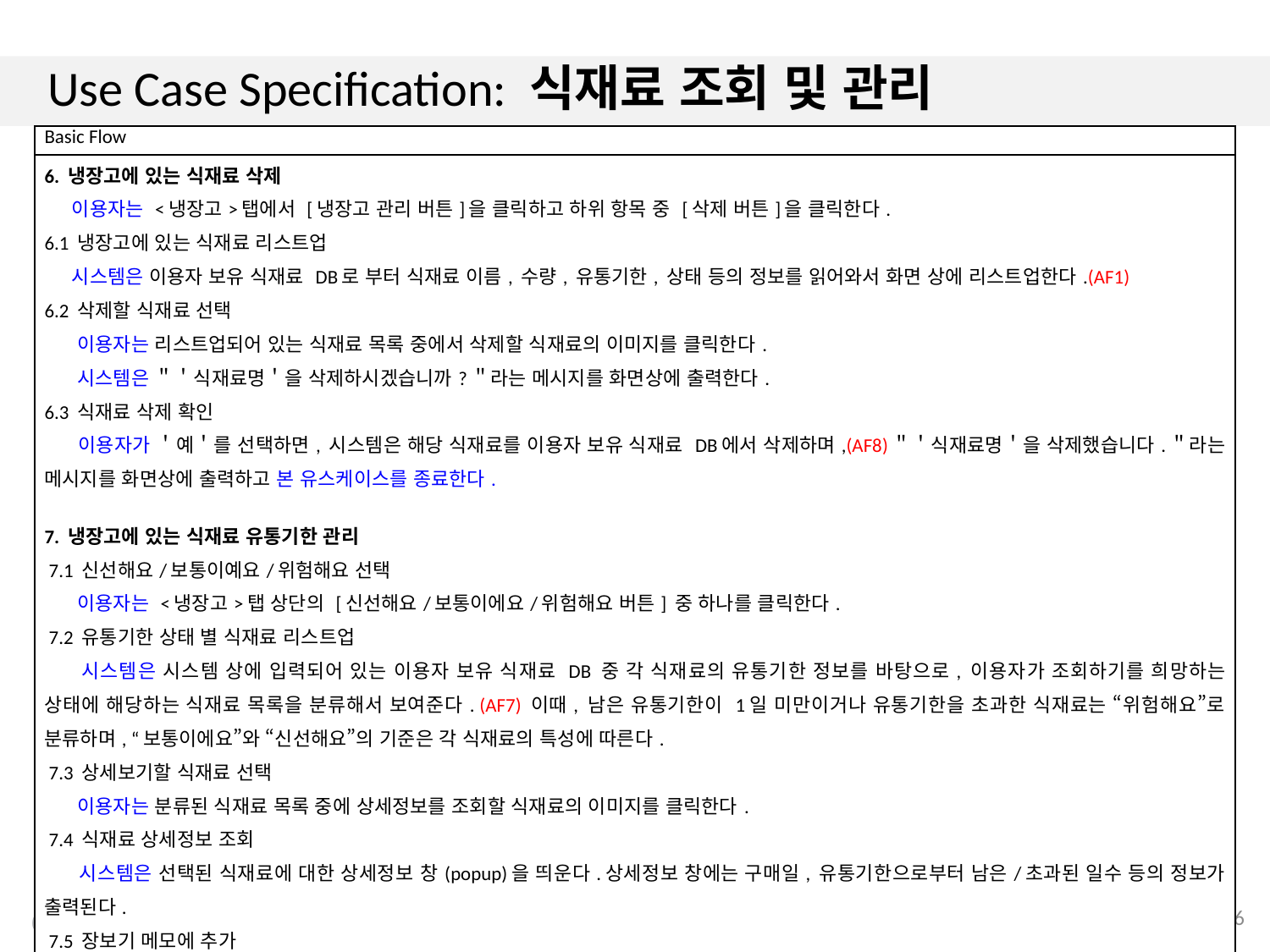

# Use Case Specification: 식재료 조회 및 관리
| Basic Flowc Flow |
| --- |
| 6. 냉장고에 있는 식재료 삭제 이용자는 <냉장고>탭에서 [냉장고 관리 버튼]을 클릭하고 하위 항목 중 [삭제 버튼]을 클릭한다. 6.1 냉장고에 있는 식재료 리스트업 시스템은 이용자 보유 식재료 DB로 부터 식재료 이름, 수량, 유통기한, 상태 등의 정보를 읽어와서 화면 상에 리스트업한다.(AF1) 6.2 삭제할 식재료 선택 이용자는 리스트업되어 있는 식재료 목록 중에서 삭제할 식재료의 이미지를 클릭한다. 시스템은 ＂＇식재료명＇을 삭제하시겠습니까?＂라는 메시지를 화면상에 출력한다. 6.3 식재료 삭제 확인 이용자가 ＇예＇를 선택하면, 시스템은 해당 식재료를 이용자 보유 식재료 DB에서 삭제하며,(AF8)＂＇식재료명＇을 삭제했습니다.＂라는 메시지를 화면상에 출력하고 본 유스케이스를 종료한다. 7. 냉장고에 있는 식재료 유통기한 관리 7.1 신선해요/보통이예요/위험해요 선택 이용자는 <냉장고>탭 상단의 [신선해요/보통이에요/위험해요 버튼] 중 하나를 클릭한다. 7.2 유통기한 상태 별 식재료 리스트업 시스템은 시스템 상에 입력되어 있는 이용자 보유 식재료 DB 중 각 식재료의 유통기한 정보를 바탕으로, 이용자가 조회하기를 희망하는 상태에 해당하는 식재료 목록을 분류해서 보여준다. (AF7) 이때, 남은 유통기한이 1일 미만이거나 유통기한을 초과한 식재료는 “위험해요”로 분류하며, “보통이에요”와 “신선해요”의 기준은 각 식재료의 특성에 따른다. 7.3 상세보기할 식재료 선택 이용자는 분류된 식재료 목록 중에 상세정보를 조회할 식재료의 이미지를 클릭한다. 7.4 식재료 상세정보 조회 시스템은 선택된 식재료에 대한 상세정보 창(popup)을 띄운다.상세정보 창에는 구매일, 유통기한으로부터 남은/초과된 일수 등의 정보가 출력된다. 7.5 장보기 메모에 추가 이용자는 위의 상세정보를 확인하고 유통기한이 지났거나 얼마 남지 않은 식재료를 기록해두고 구매에 참고하기 위해, [장보기 메모에 추가하기 버튼]을 클릭하여 장보기 메모 DB에 해당 식재료를 추가한다. 7.6 장보기 메모에 추가 확인 시스템은 "'식재료명'이 장보기 메모에 추가되었습니다."라는 메시지를 화면상에 출력하고 본 유스케이스를 종료한다. |
6